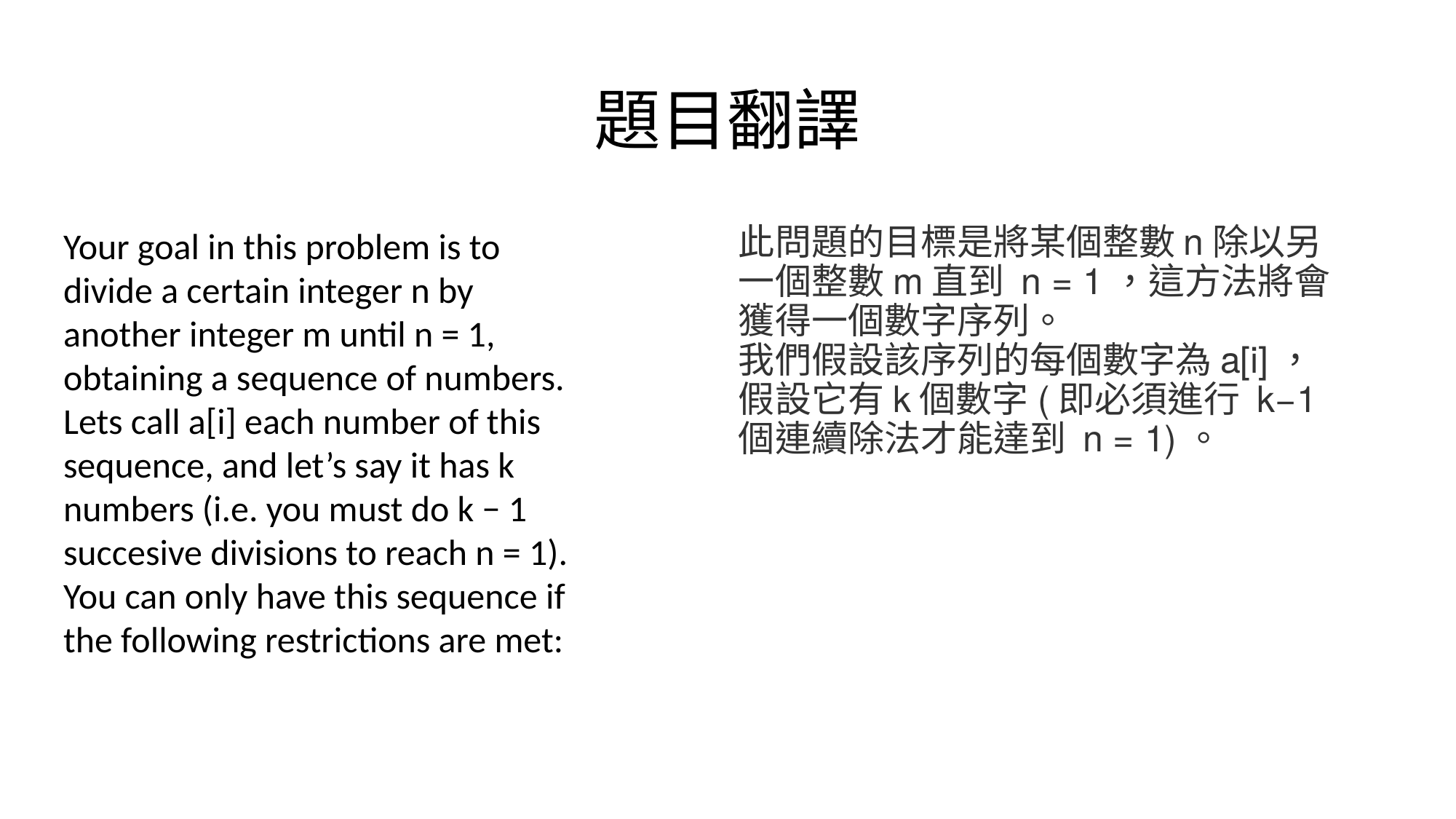

# 題目翻譯
Your goal in this problem is to divide a certain integer n by another integer m until n = 1, obtaining a sequence of numbers. Lets call a[i] each number of this sequence, and let’s say it has k numbers (i.e. you must do k − 1 succesive divisions to reach n = 1). You can only have this sequence if the following restrictions are met:
此問題的目標是將某個整數n除以另一個整數m直到 n = 1，這方法將會獲得一個數字序列。
我們假設該序列的每個數字為a[i]，假設它有k個數字(即必須進行 k−1 個連續除法才能達到 n = 1)。